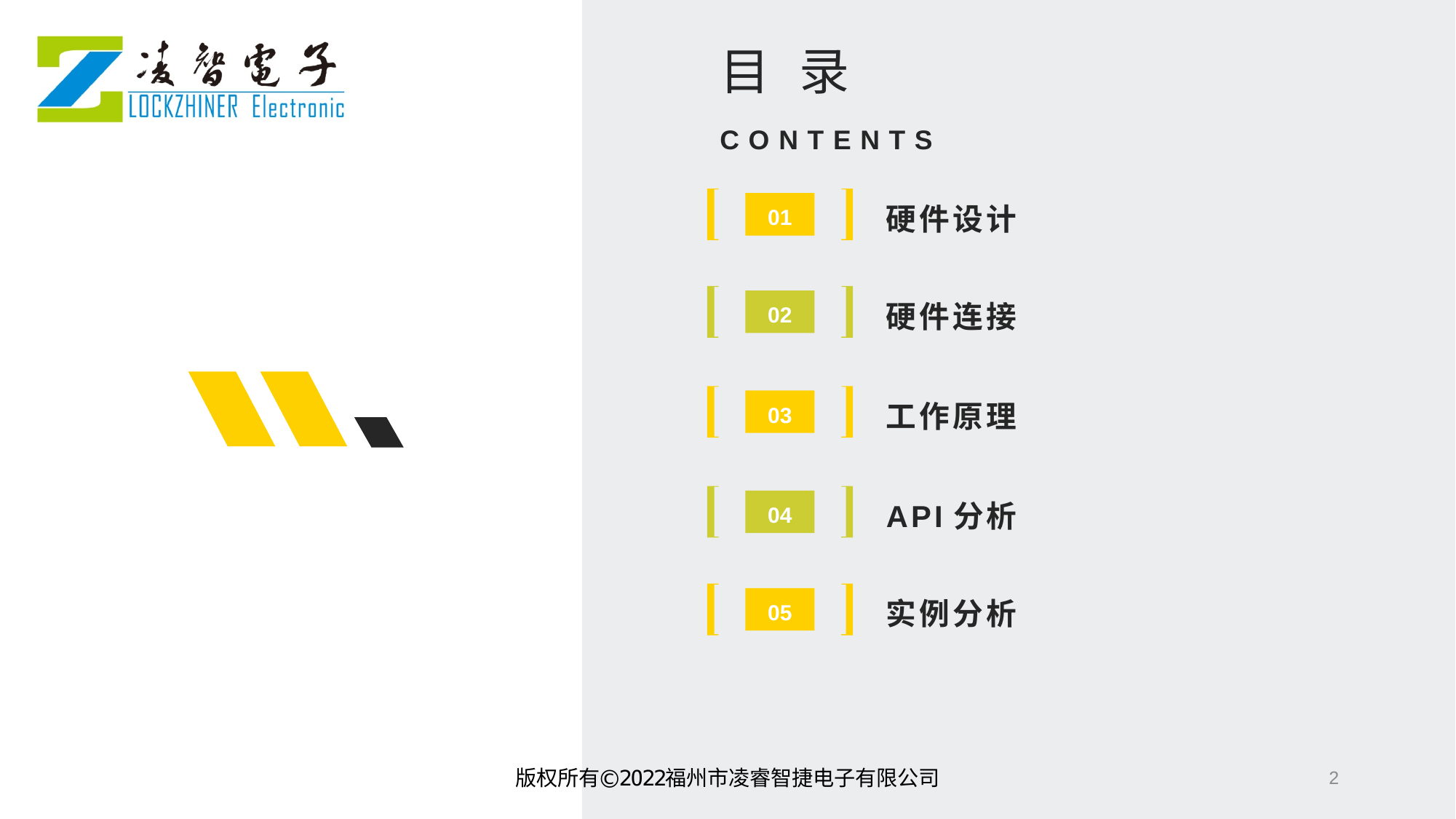

目 录
CONTENTS
硬件设计

01
硬件连接

02
工作原理

03
API分析

04
实例分析

05
版权所有©2022福州市凌睿智捷电子有限公司
2